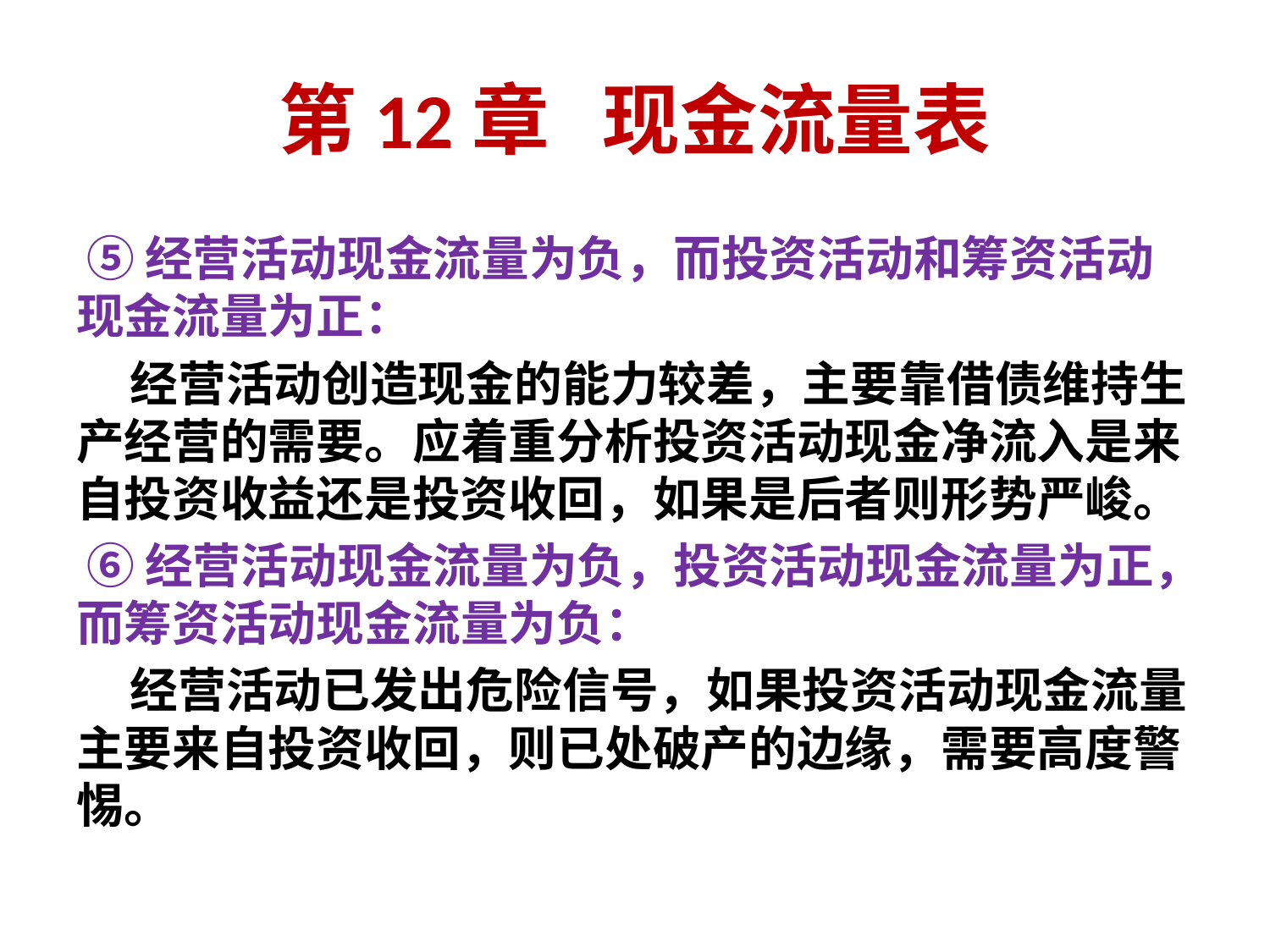

# 第12章   现金流量表
 ⑤经营活动现金流量为负，而投资活动和筹资活动现金流量为正：
    经营活动创造现金的能力较差，主要靠借债维持生产经营的需要。应着重分析投资活动现金净流入是来自投资收益还是投资收回，如果是后者则形势严峻。
 ⑥经营活动现金流量为负，投资活动现金流量为正，而筹资活动现金流量为负：
    经营活动已发出危险信号，如果投资活动现金流量主要来自投资收回，则已处破产的边缘，需要高度警惕。